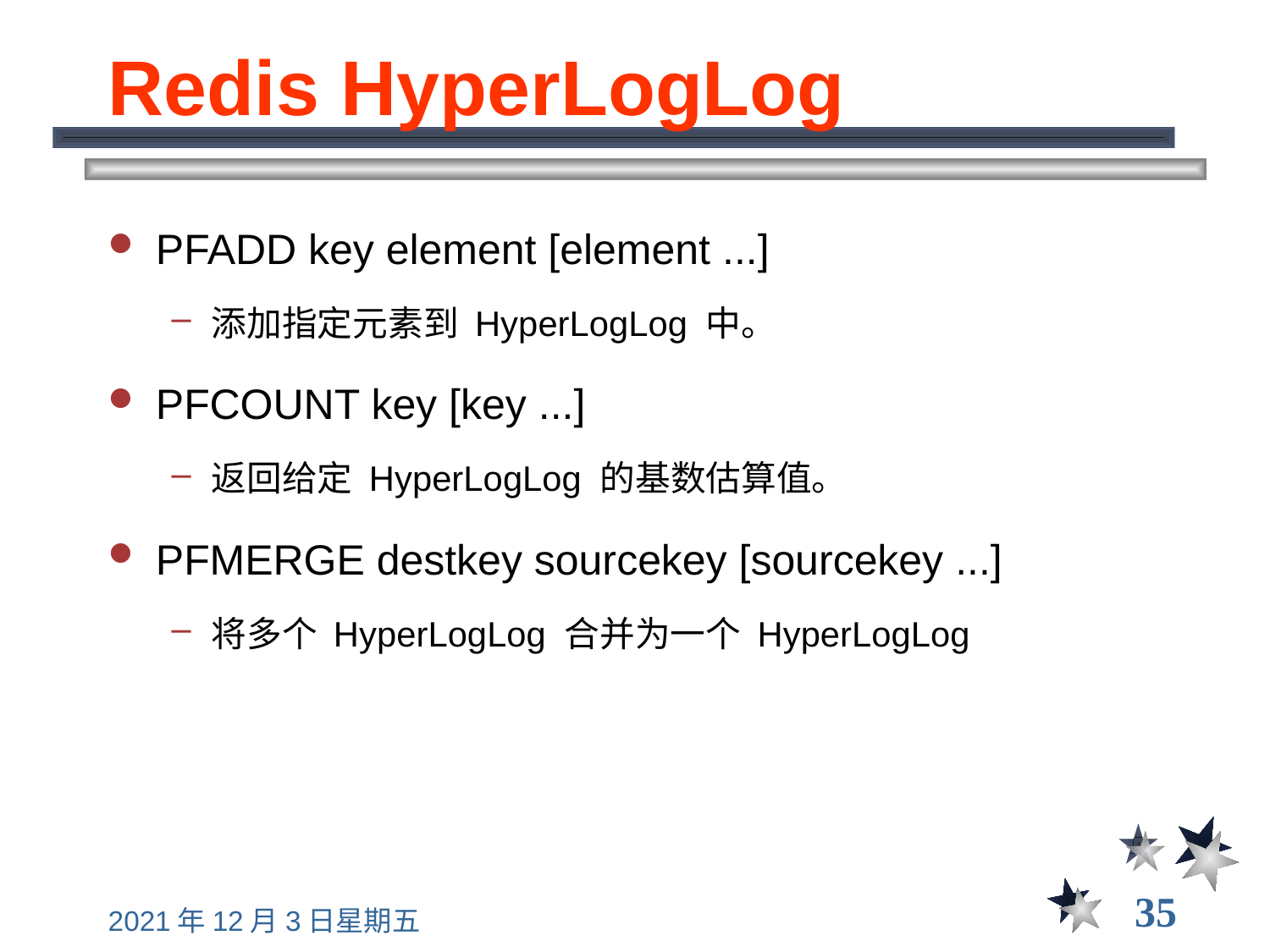

# Redis HyperLogLog
PFADD key element [element ...]
添加指定元素到 HyperLogLog 中。
PFCOUNT key [key ...]
返回给定 HyperLogLog 的基数估算值。
PFMERGE destkey sourcekey [sourcekey ...]
将多个 HyperLogLog 合并为一个 HyperLogLog

35
2021年12月3日星期五
大数据管理----前言